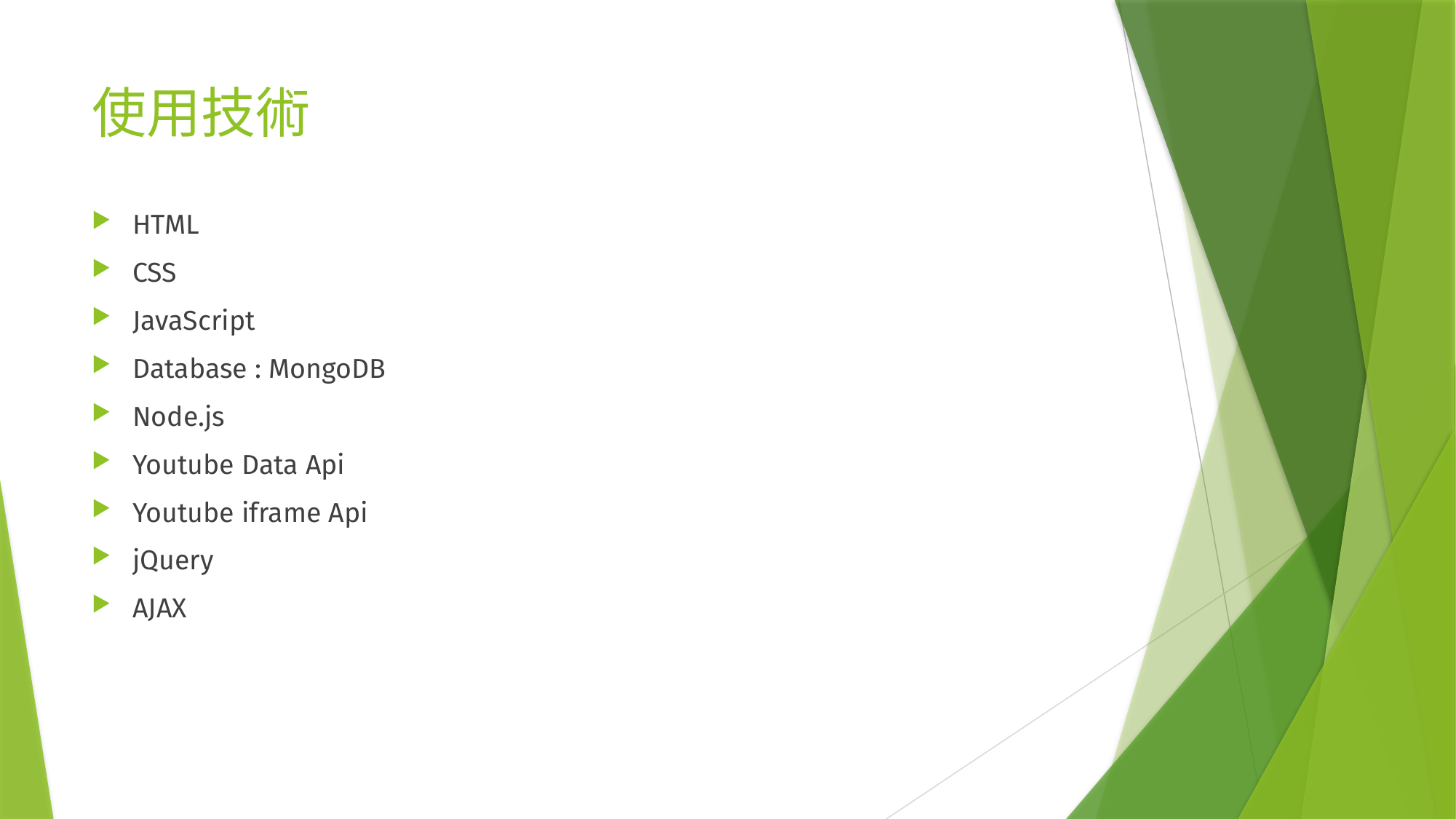

# 使用技術
HTML
CSS
JavaScript
Database : MongoDB
Node.js
Youtube Data Api
Youtube iframe Api
jQuery
AJAX